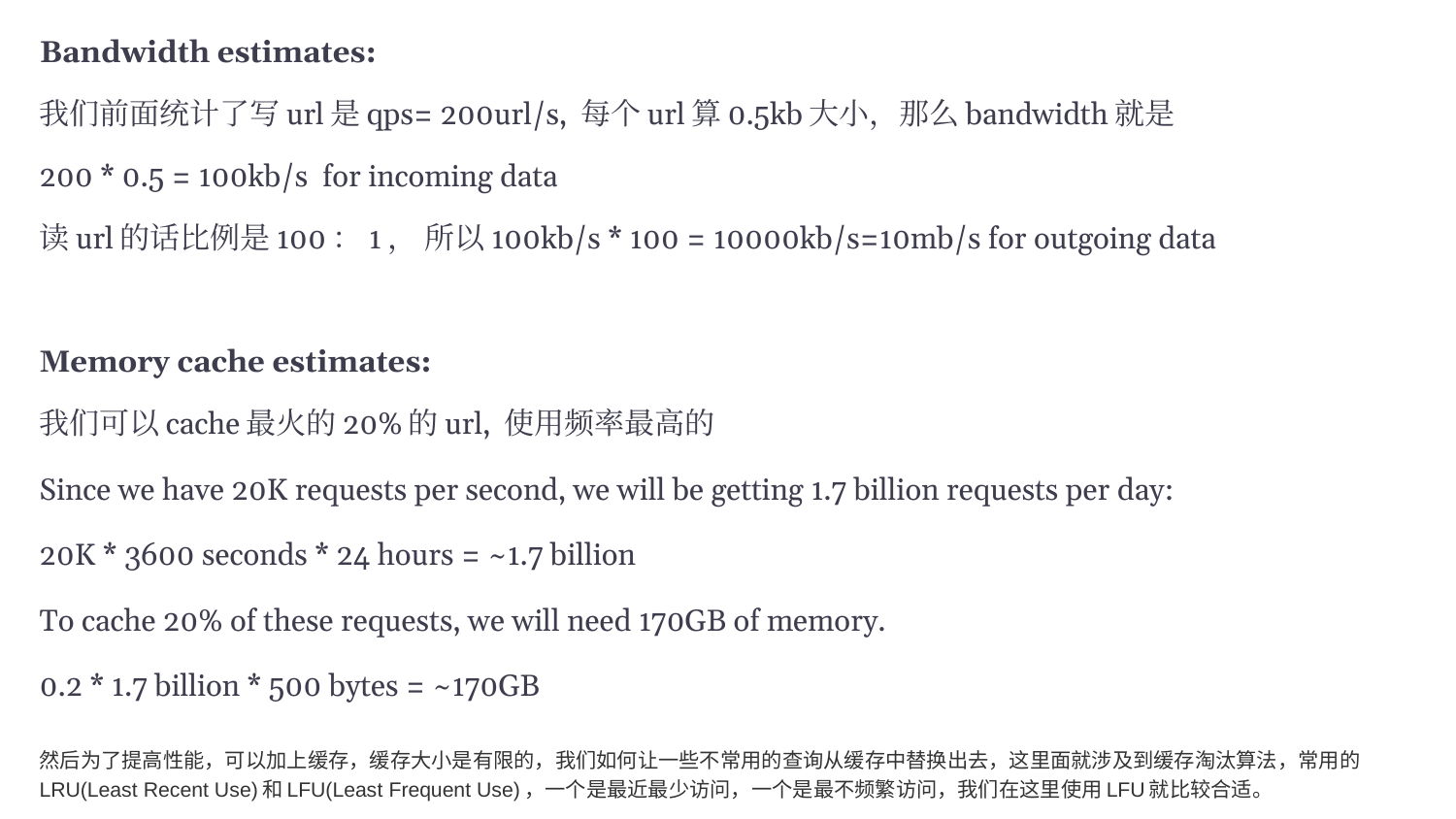

Bandwidth estimates:
我们前面统计了写url是qps= 200url/s, 每个url算0.5kb大小，那么bandwidth就是
200 * 0.5 = 100kb/s  for incoming data
读url的话比例是100：1， 所以100kb/s * 100 = 10000kb/s=10mb/s for outgoing data

Memory cache estimates:
我们可以cache最火的20%的url, 使用频率最高的
Since we have 20K requests per second, we will be getting 1.7 billion requests per day:
20K * 3600 seconds * 24 hours = ~1.7 billion
To cache 20% of these requests, we will need 170GB of memory.
0.2 * 1.7 billion * 500 bytes = ~170GB

然后为了提高性能，可以加上缓存，缓存大小是有限的，我们如何让一些不常用的查询从缓存中替换出去，这里面就涉及到缓存淘汰算法，常用的LRU(Least Recent Use)和LFU(Least Frequent Use)，一个是最近最少访问，一个是最不频繁访问，我们在这里使用LFU就比较合适。